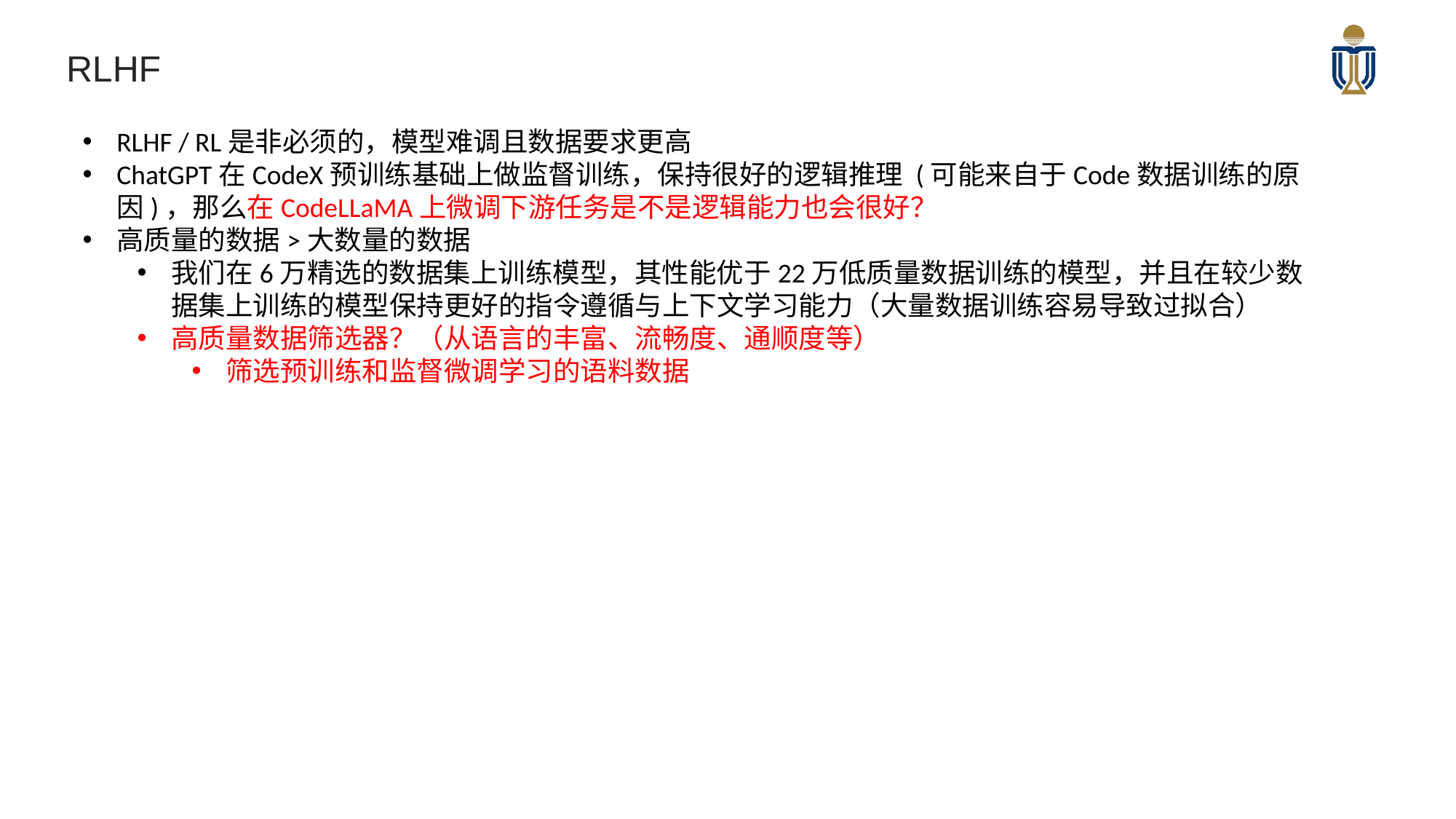

# RLHF
RLHF / RL是非必须的，模型难调且数据要求更高
ChatGPT在CodeX预训练基础上做监督训练，保持很好的逻辑推理 (可能来自于Code数据训练的原因)，那么在CodeLLaMA上微调下游任务是不是逻辑能力也会很好？
高质量的数据>大数量的数据
我们在6万精选的数据集上训练模型，其性能优于22万低质量数据训练的模型，并且在较少数据集上训练的模型保持更好的指令遵循与上下文学习能力（大量数据训练容易导致过拟合）
高质量数据筛选器？（从语言的丰富、流畅度、通顺度等）
筛选预训练和监督微调学习的语料数据